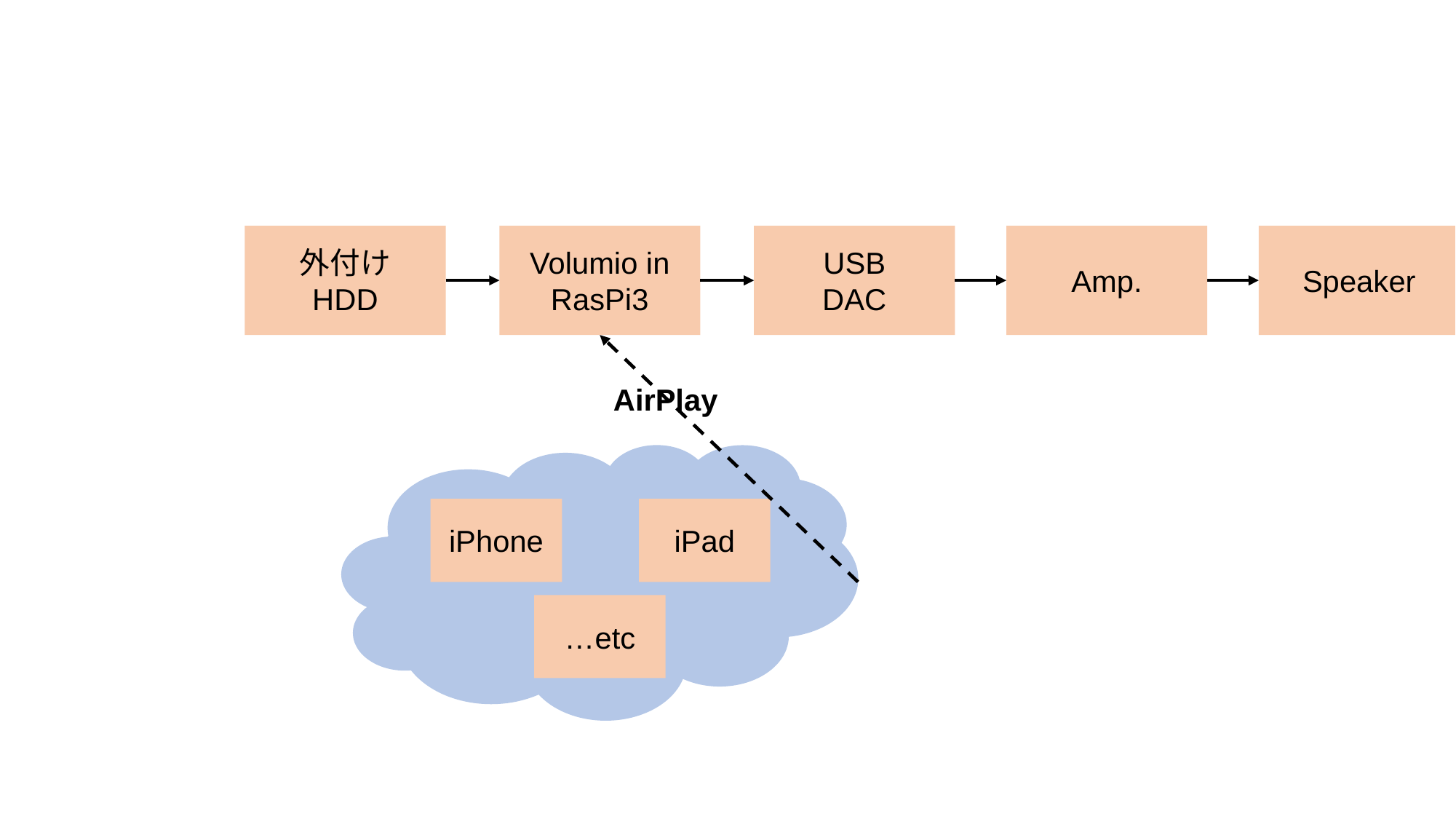

外付け
HDD
Volumio in
RasPi3
USB
DAC
Amp.
Speaker
AirPlay

iPad
iPhone
…etc